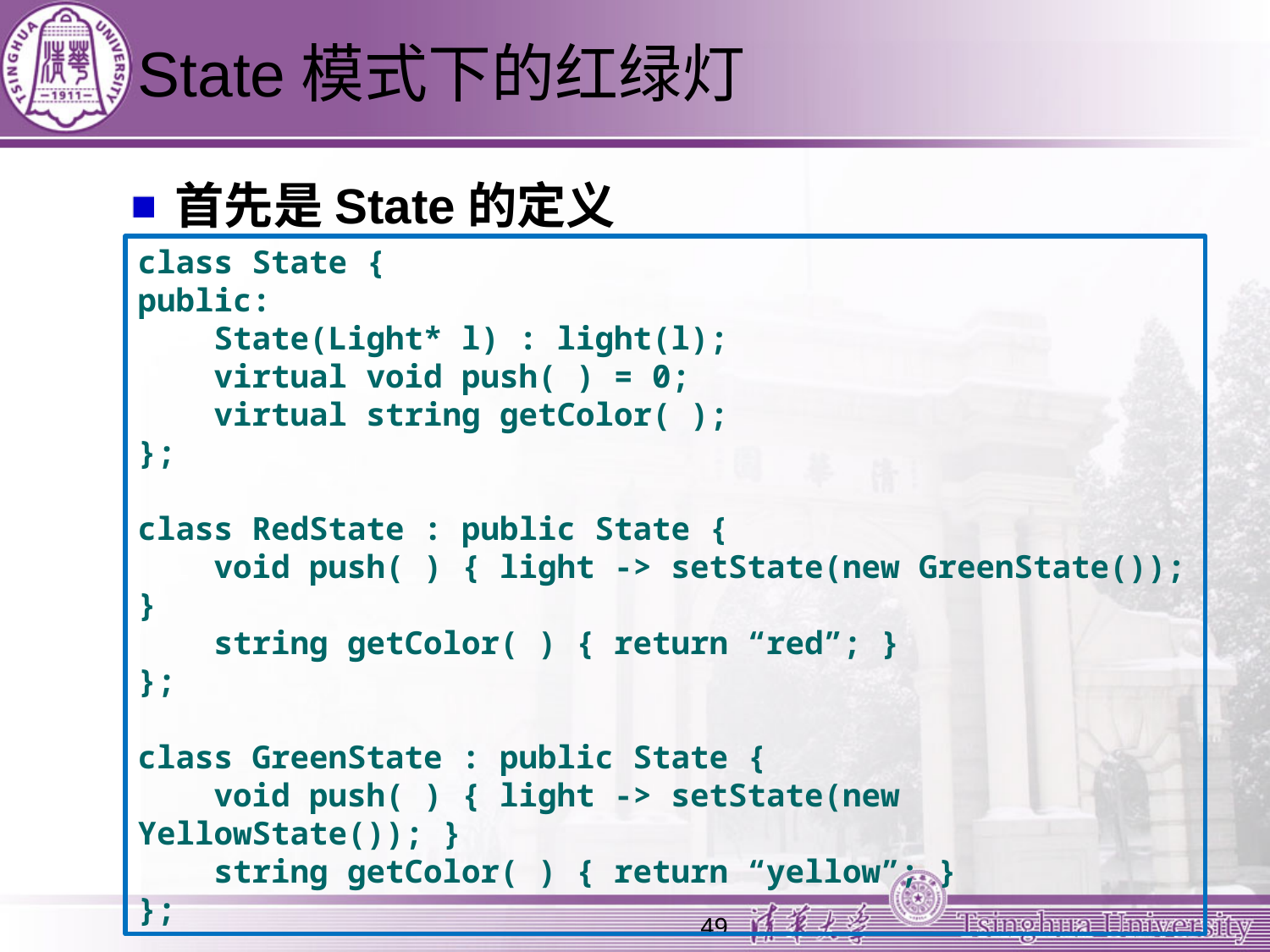

# State模式下的红绿灯
首先是State的定义
class State {
public:
    State(Light* l) : light(l);
    virtual void push( ) = 0;
    virtual string getColor( );
};

class RedState : public State {
    void push( ) { light -> setState(new GreenState()); }
    string getColor( ) { return “red”; }
};

class GreenState : public State {
    void push( ) { light -> setState(new YellowState()); }
    string getColor( ) { return “yellow”; }
};
49